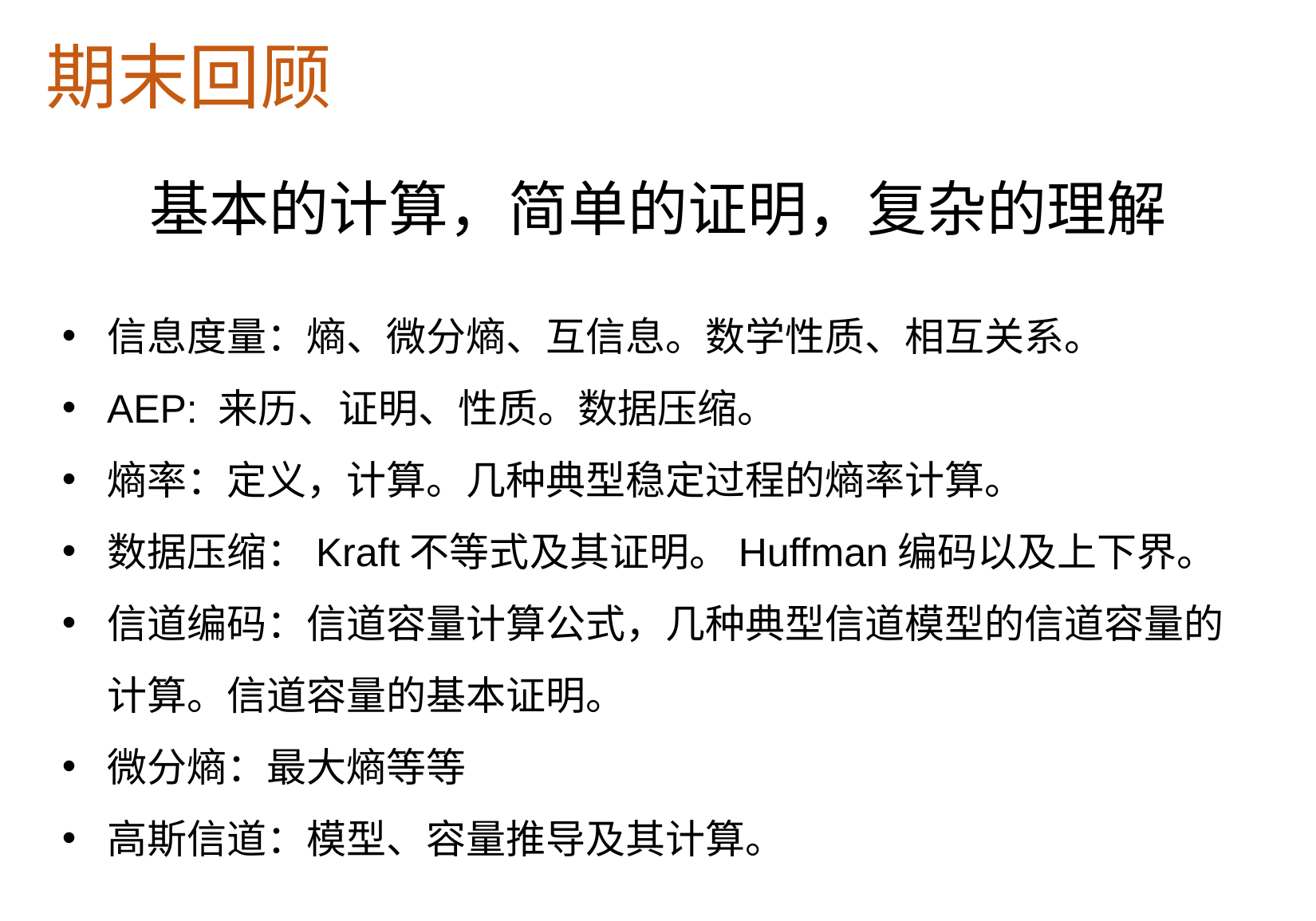

期末回顾
基本的计算，简单的证明，复杂的理解
信息度量：熵、微分熵、互信息。数学性质、相互关系。
AEP: 来历、证明、性质。数据压缩。
熵率：定义，计算。几种典型稳定过程的熵率计算。
数据压缩：Kraft不等式及其证明。Huffman编码以及上下界。
信道编码：信道容量计算公式，几种典型信道模型的信道容量的计算。信道容量的基本证明。
微分熵：最大熵等等
高斯信道：模型、容量推导及其计算。